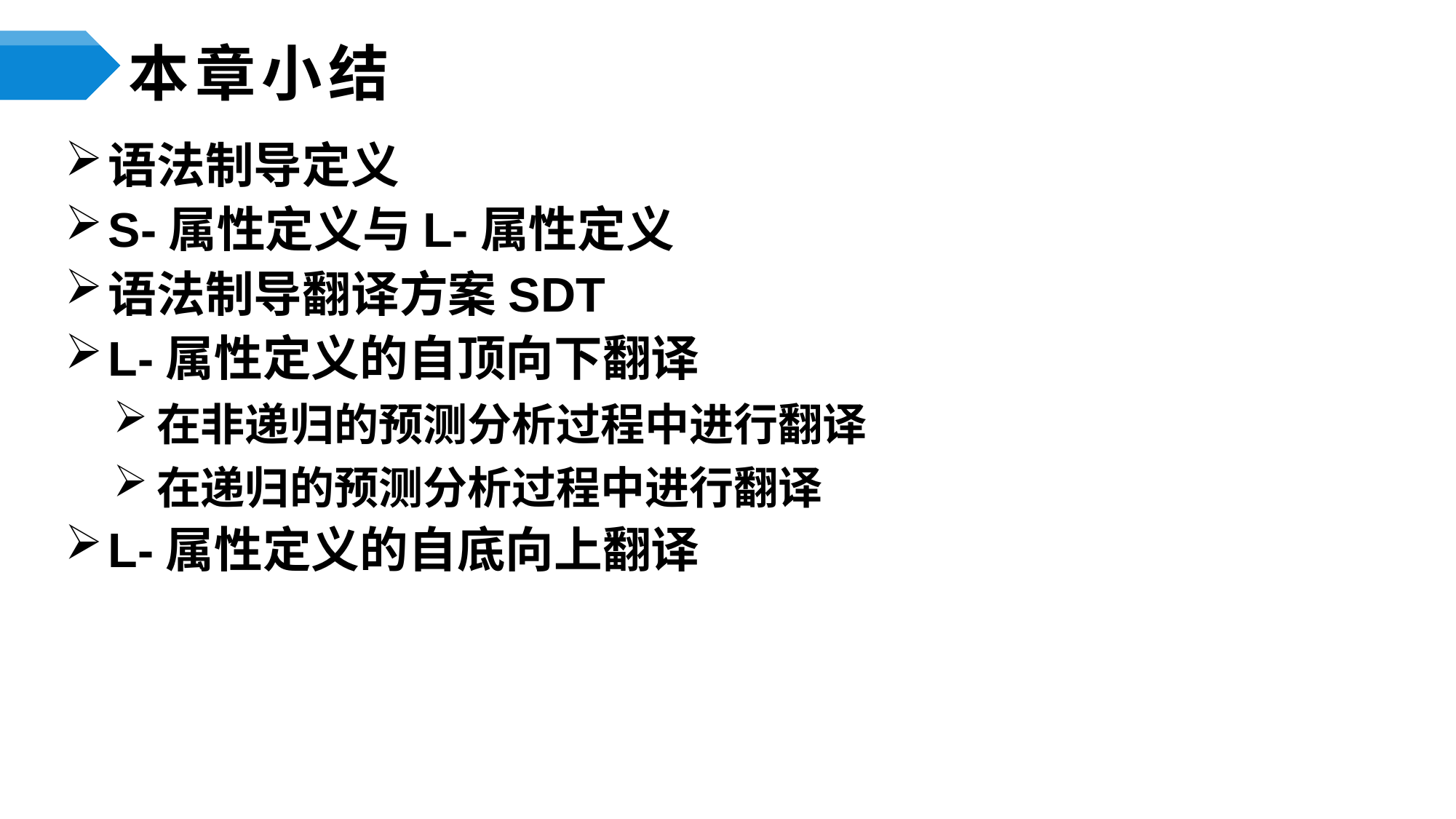

# 本章小结
语法制导定义
S-属性定义与L-属性定义
语法制导翻译方案SDT
L-属性定义的自顶向下翻译
在非递归的预测分析过程中进行翻译
在递归的预测分析过程中进行翻译
L-属性定义的自底向上翻译